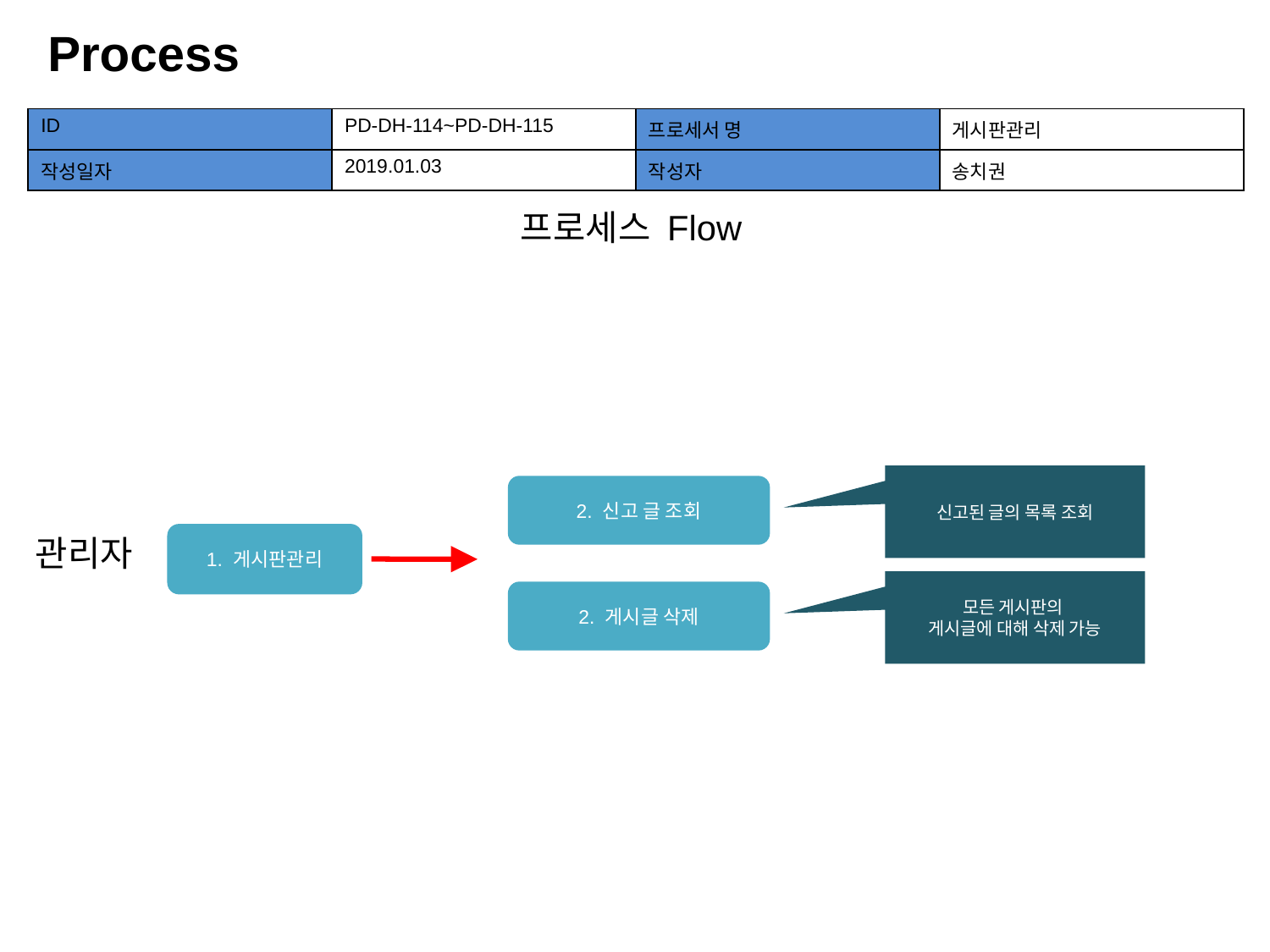

Process

| ID | PD-DH-114~PD-DH-115 | 프로세서 명 | 게시판관리 |
| --- | --- | --- | --- |
| 작성일자 | 2019.01.03 | 작성자 | 송치권 |
프로세스 Flow
신고된 글의 목록 조회
2. 신고 글 조회
1. 게시판관리
관리자
모든 게시판의
게시글에 대해 삭제 가능
2. 게시글 삭제